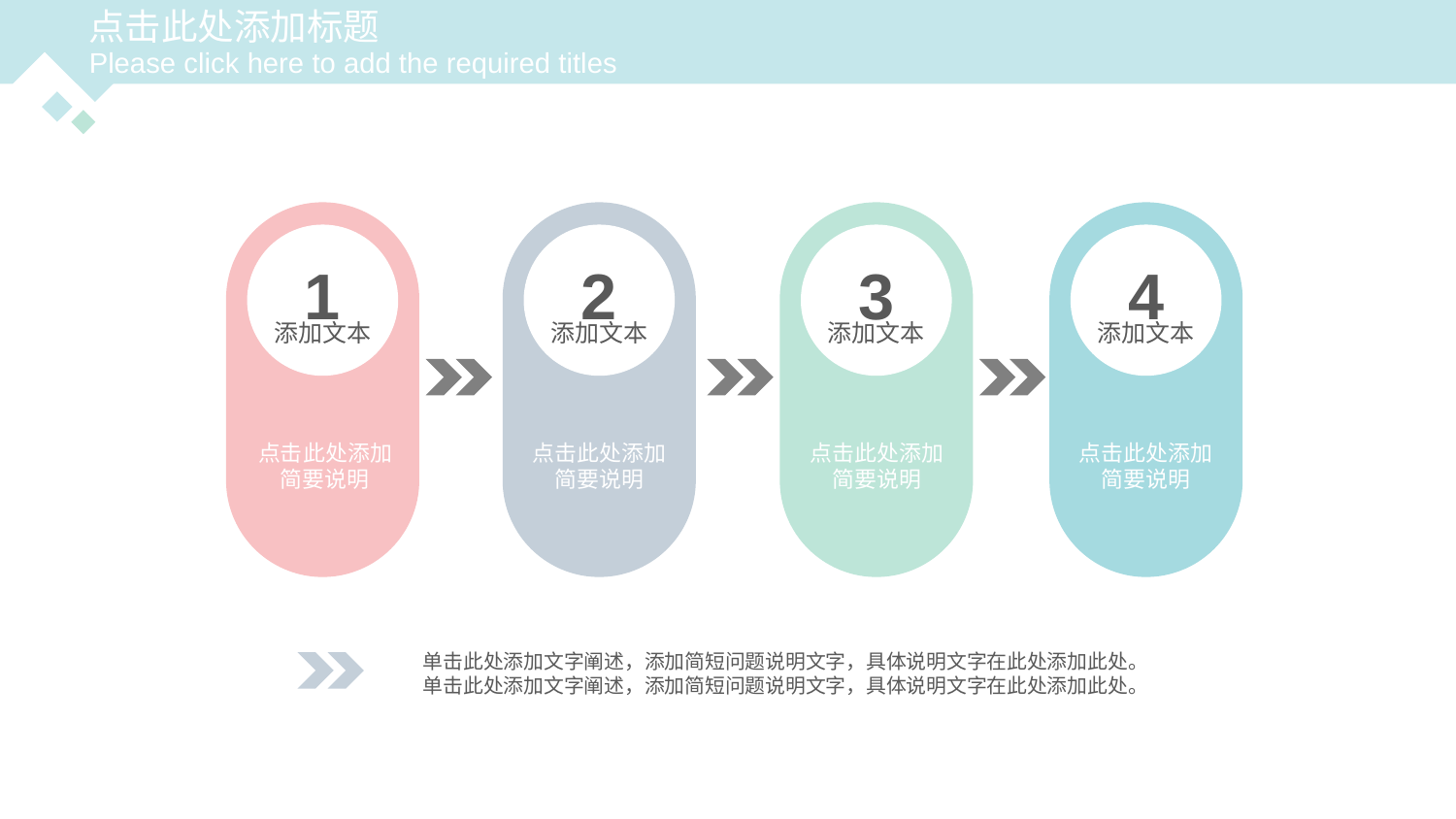

点击此处添加标题
Please click here to add the required titles
1
2
3
4

添加文本
添加文本
添加文本
添加文本

点击此处添加
简要说明
点击此处添加
简要说明
点击此处添加
简要说明
点击此处添加
简要说明
单击此处添加文字阐述，添加简短问题说明文字，具体说明文字在此处添加此处。
单击此处添加文字阐述，添加简短问题说明文字，具体说明文字在此处添加此处。